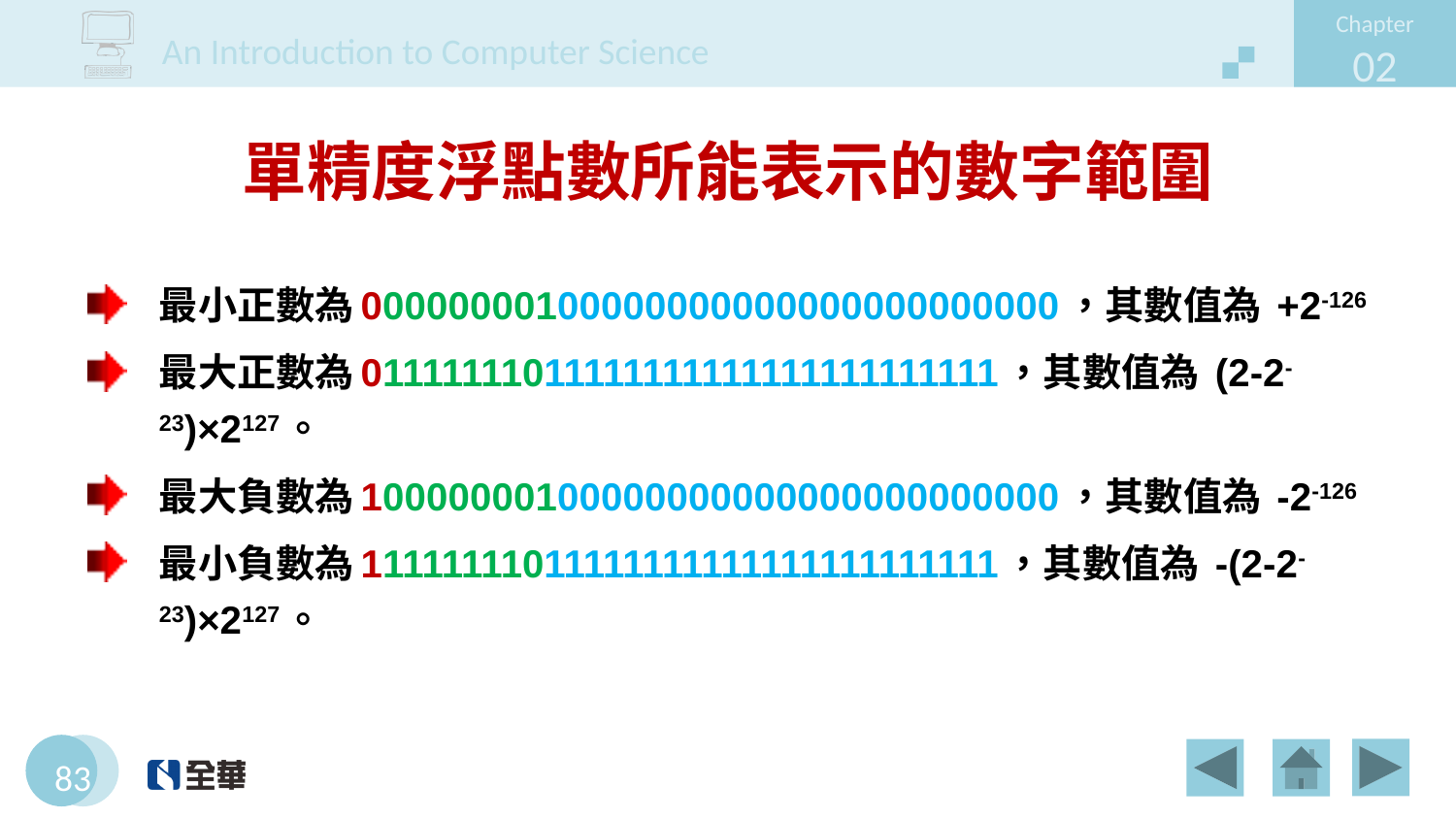

# 單精度浮點數所能表示的數字範圍
最小正數為00000000100000000000000000000000，其數值為 +2-126
最大正數為01111111011111111111111111111111，其數值為 (2-2-23)×2127。
最大負數為10000000100000000000000000000000，其數值為 -2-126
最小負數為11111111011111111111111111111111，其數值為 -(2-2-23)×2127。